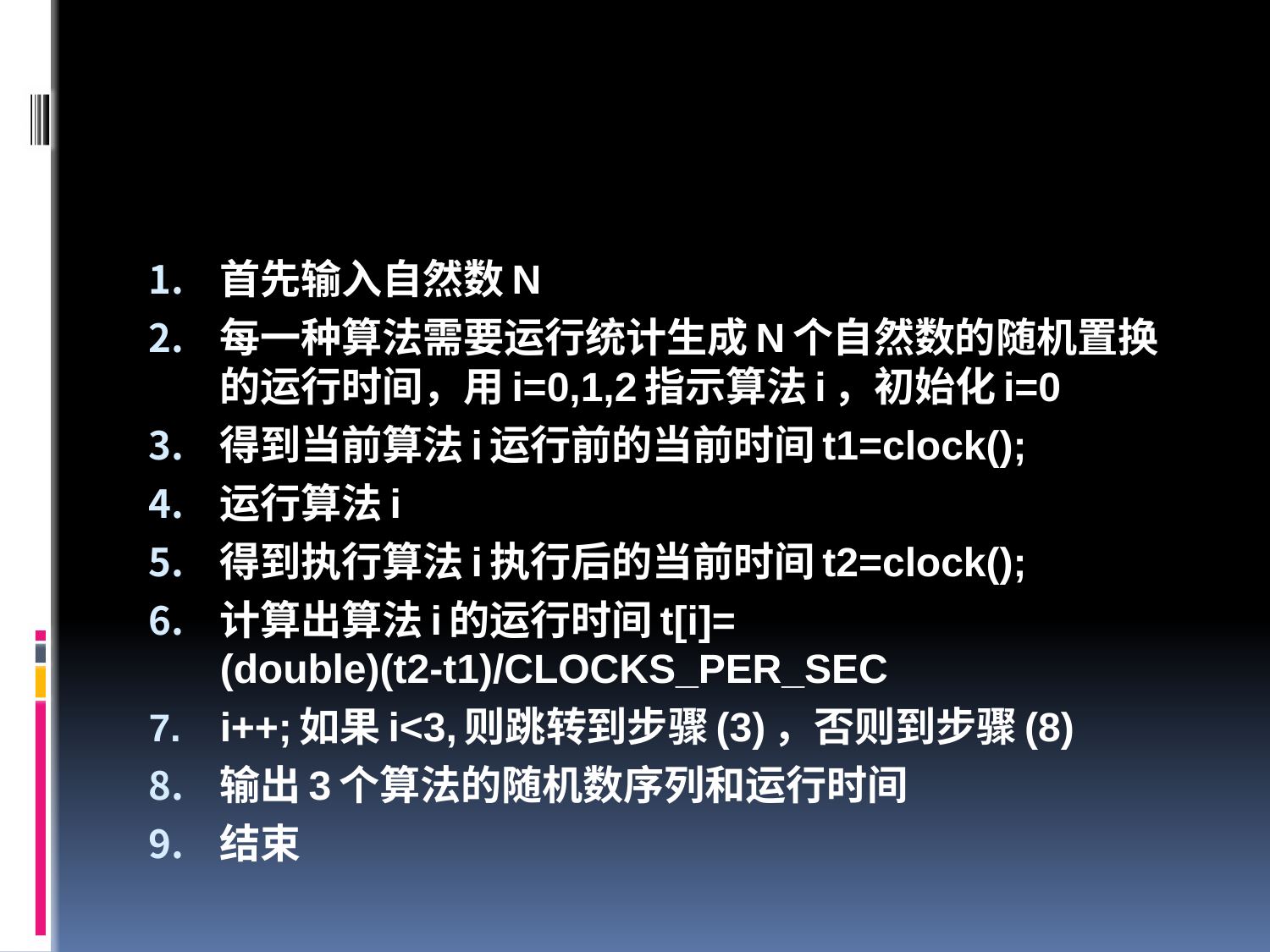

#
首先输入自然数N
每一种算法需要运行统计生成N个自然数的随机置换的运行时间，用i=0,1,2指示算法i，初始化i=0
得到当前算法i运行前的当前时间t1=clock();
运行算法i
得到执行算法i执行后的当前时间t2=clock();
计算出算法i的运行时间t[i]= (double)(t2-t1)/CLOCKS_PER_SEC
i++;如果i<3,则跳转到步骤(3)，否则到步骤(8)
输出3个算法的随机数序列和运行时间
结束